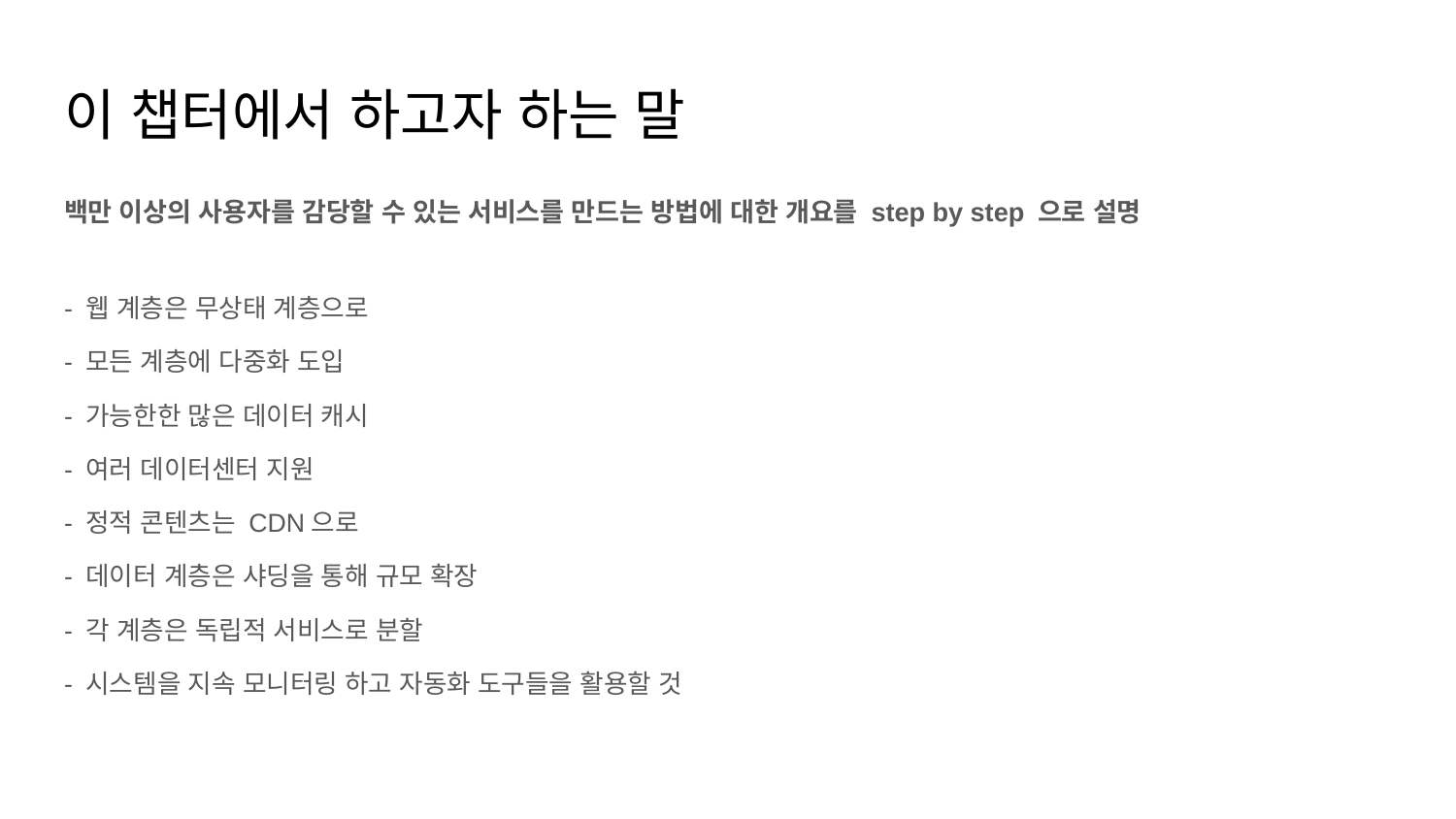

# 이 챕터에서 하고자 하는 말
백만 이상의 사용자를 감당할 수 있는 서비스를 만드는 방법에 대한 개요를 step by step 으로 설명

- 웹 계층은 무상태 계층으로
- 모든 계층에 다중화 도입
- 가능한한 많은 데이터 캐시
- 여러 데이터센터 지원
- 정적 콘텐츠는 CDN으로
- 데이터 계층은 샤딩을 통해 규모 확장
- 각 계층은 독립적 서비스로 분할
- 시스템을 지속 모니터링 하고 자동화 도구들을 활용할 것